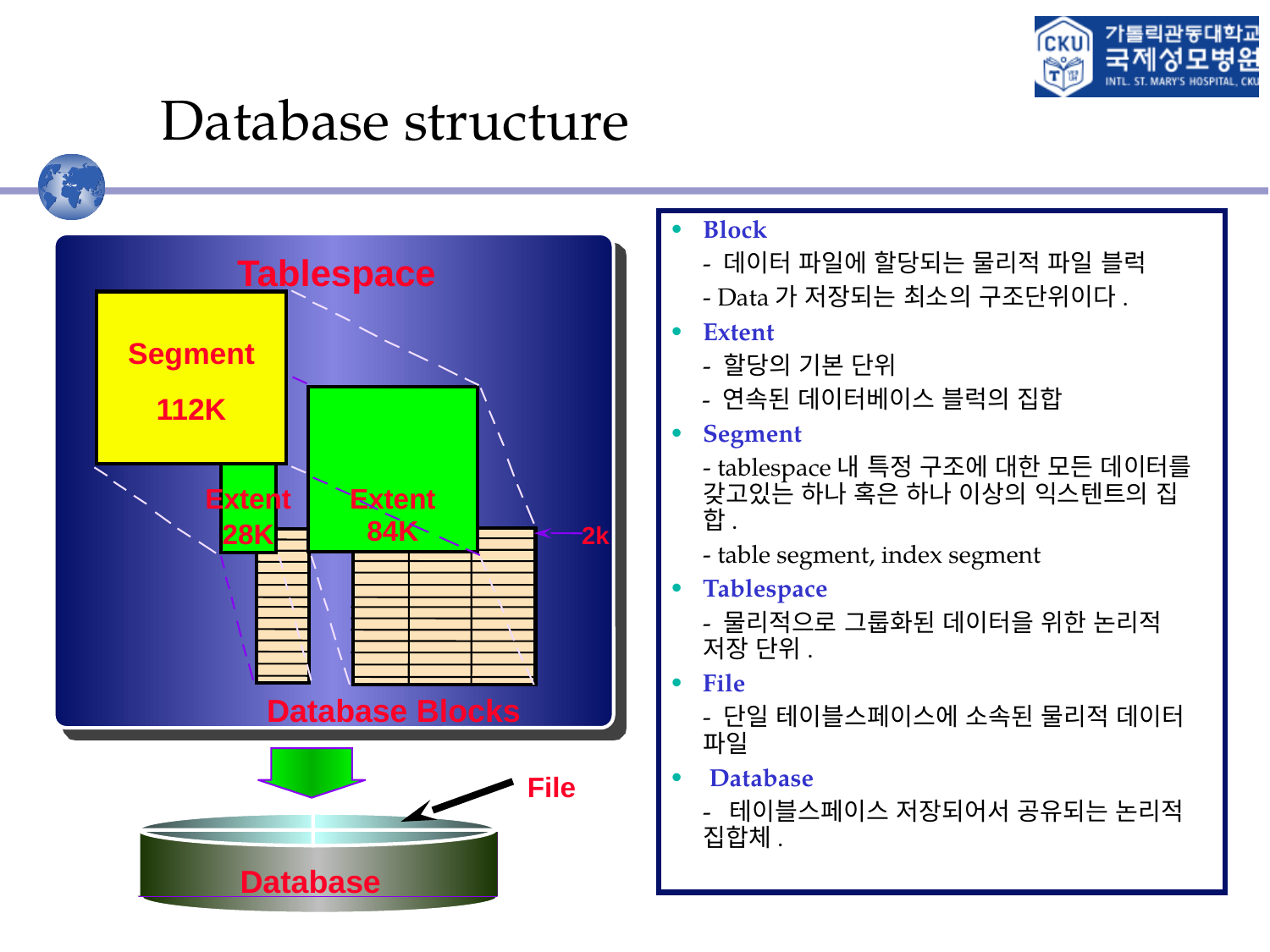

# Database structure
Block
	- 데이터 파일에 할당되는 물리적 파일 블럭
	- Data가 저장되는 최소의 구조단위이다.
Extent
	- 할당의 기본 단위
     - 연속된 데이터베이스 블럭의 집합
Segment
	- tablespace내 특정 구조에 대한 모든 데이터를 갖고있는 하나 혹은 하나 이상의 익스텐트의 집합.
	- table segment, index segment
Tablespace
	- 물리적으로 그룹화된 데이터을 위한 논리적 저장 단위.
File
	- 단일 테이블스페이스에 소속된 물리적 데이터 파일
 Database
	-  테이블스페이스 저장되어서 공유되는 논리적 집합체.

Tablespace

Segment
112K

Extent
84K

Extent
28K

2k

Database Blocks

File

Database